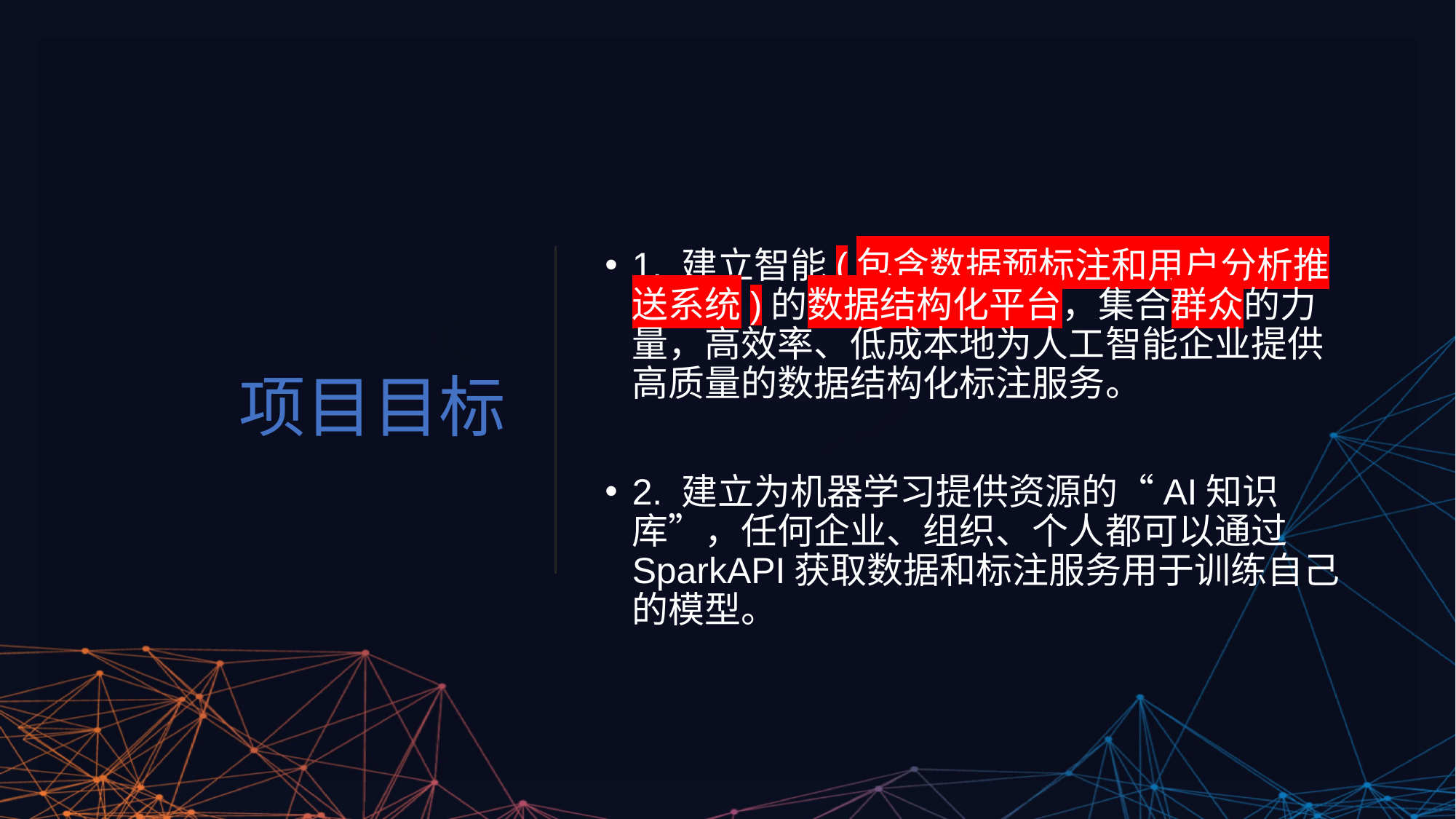

# 项目目标

1. 建立智能(包含数据预标注和用户分析推送系统)的数据结构化平台，集合群众的力量，高效率、低成本地为人工智能企业提供高质量的数据结构化标注服务。

2. 建立为机器学习提供资源的“AI知识库”，任何企业、组织、个人都可以通过SparkAPI获取数据和标注服务用于训练自己的模型。